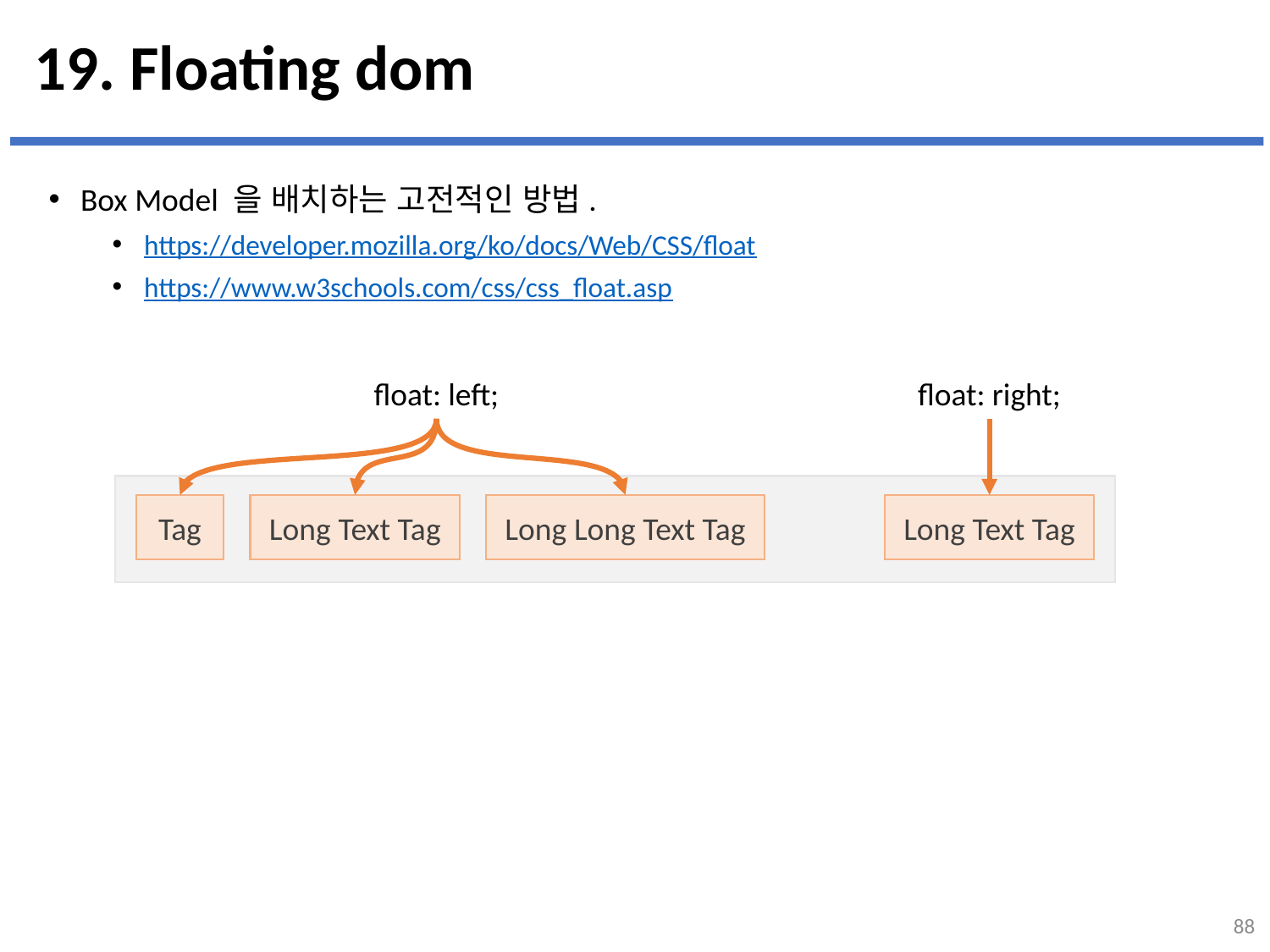

# 19. Floating dom
Box Model 을 배치하는 고전적인 방법.
https://developer.mozilla.org/ko/docs/Web/CSS/float
https://www.w3schools.com/css/css_float.asp

float: right;
float: left;

Tag
Long Text Tag
Long Long Text Tag
Long Text Tag
88